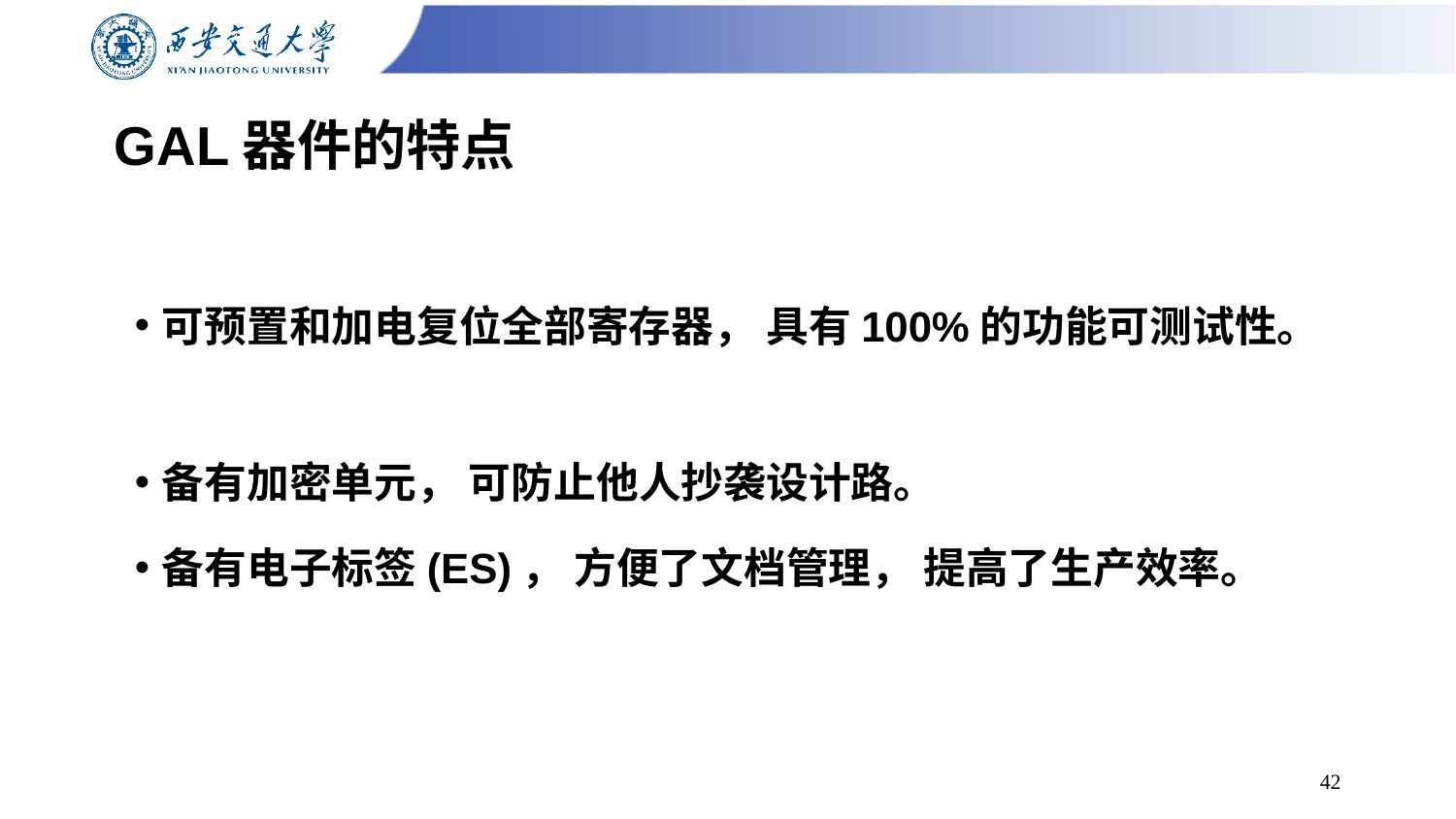

# GAL器件的特点
可预置和加电复位全部寄存器， 具有100%的功能可测试性。
备有加密单元， 可防止他人抄袭设计路。
备有电子标签(ES)， 方便了文档管理， 提高了生产效率。
42